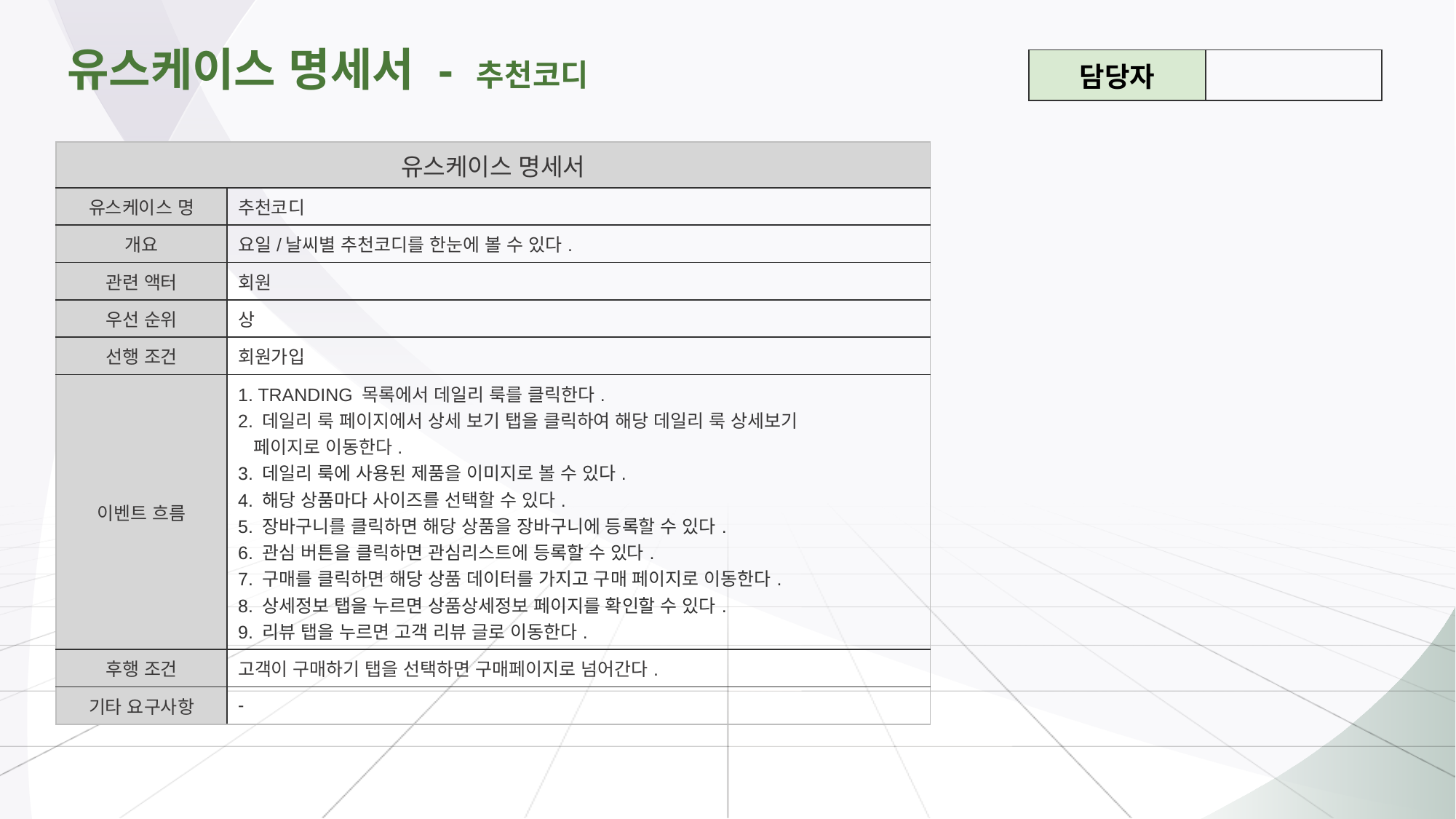

# 유스케이스 명세서 - 추천코디
| 담당자 |  |
| --- | --- |
| 유스케이스 명세서 |  |
| --- | --- |
| 유스케이스 명 | 추천코디 |
| 개요 | 요일/날씨별 추천코디를 한눈에 볼 수 있다. |
| 관련 액터 | 회원 |
| 우선 순위 | 상 |
| 선행 조건 | 회원가입 |
| 이벤트 흐름 | 1. TRANDING 목록에서 데일리 룩를 클릭한다. 2. 데일리 룩 페이지에서 상세 보기 탭을 클릭하여 해당 데일리 룩 상세보기 페이지로 이동한다. 3. 데일리 룩에 사용된 제품을 이미지로 볼 수 있다. 4. 해당 상품마다 사이즈를 선택할 수 있다. 5. 장바구니를 클릭하면 해당 상품을 장바구니에 등록할 수 있다. 6. 관심 버튼을 클릭하면 관심리스트에 등록할 수 있다. 7. 구매를 클릭하면 해당 상품 데이터를 가지고 구매 페이지로 이동한다. 8. 상세정보 탭을 누르면 상품상세정보 페이지를 확인할 수 있다. 9. 리뷰 탭을 누르면 고객 리뷰 글로 이동한다. |
| 후행 조건 | 고객이 구매하기 탭을 선택하면 구매페이지로 넘어간다. |
| 기타 요구사항 | - |